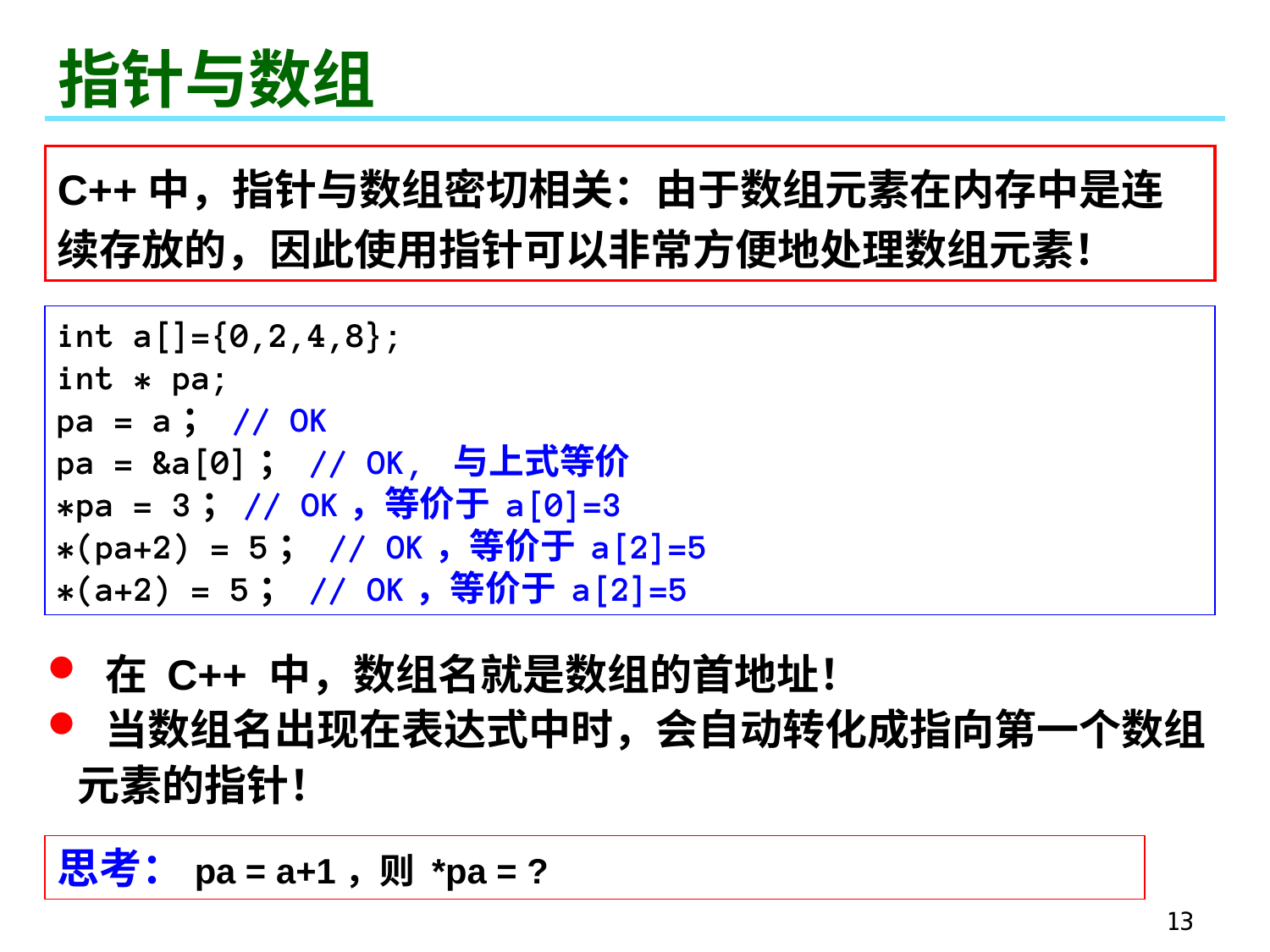

# 指针与数组
C++中，指针与数组密切相关：由于数组元素在内存中是连续存放的，因此使用指针可以非常方便地处理数组元素！
int a[]={0,2,4,8};
int * pa;
pa = a； // OK
pa = &a[0]； // OK, 与上式等价
*pa = 3；// OK，等价于 a[0]=3
*(pa+2) = 5； // OK，等价于 a[2]=5
*(a+2) = 5； // OK，等价于 a[2]=5
 在 C++ 中，数组名就是数组的首地址！
 当数组名出现在表达式中时，会自动转化成指向第一个数组元素的指针！
思考：pa = a+1，则 *pa = ?
13